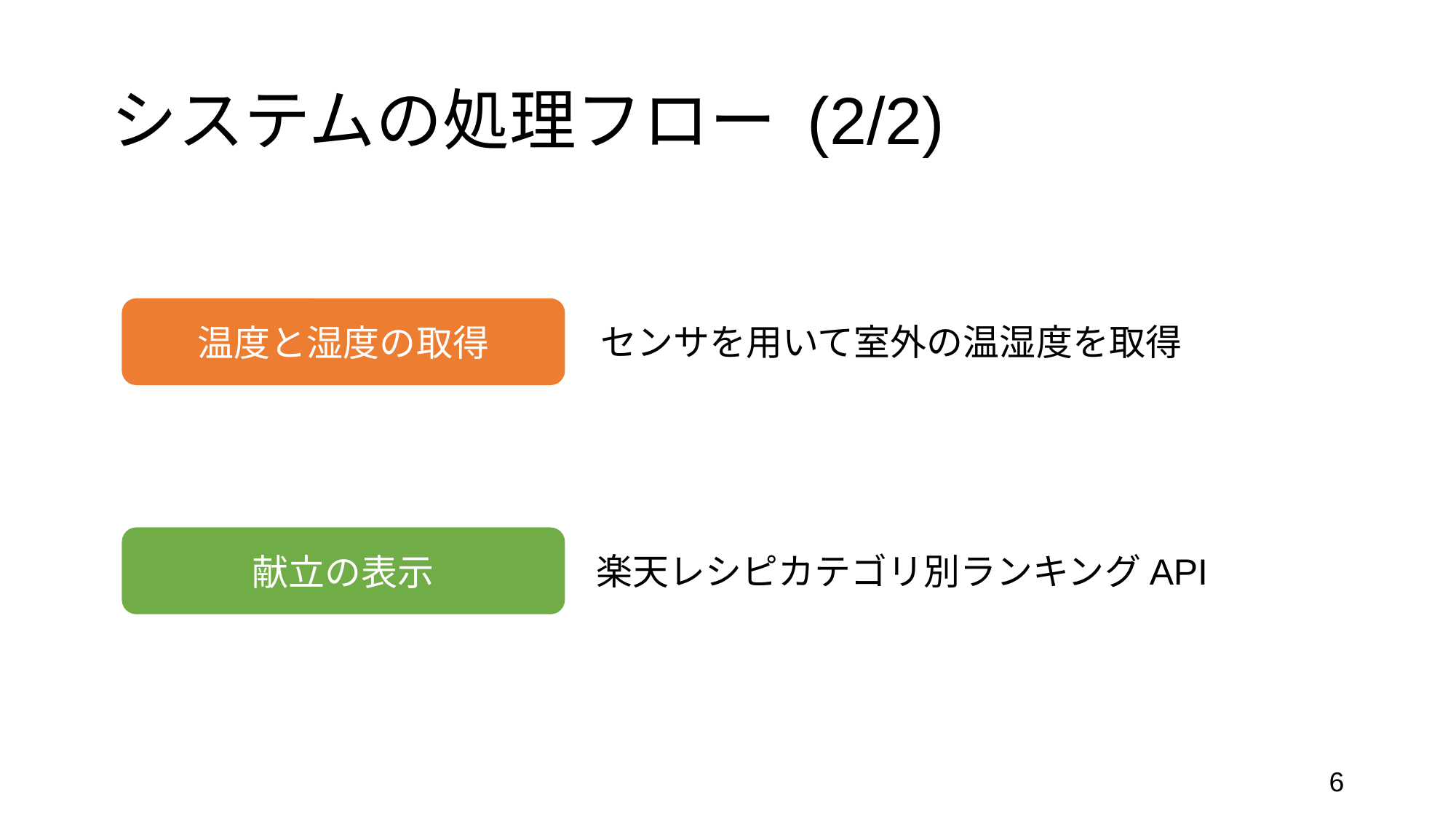

# システムの処理フロー (2/2)
温度と湿度の取得
センサを用いて室外の温湿度を取得
献立の表示
楽天レシピカテゴリ別ランキングAPI
6